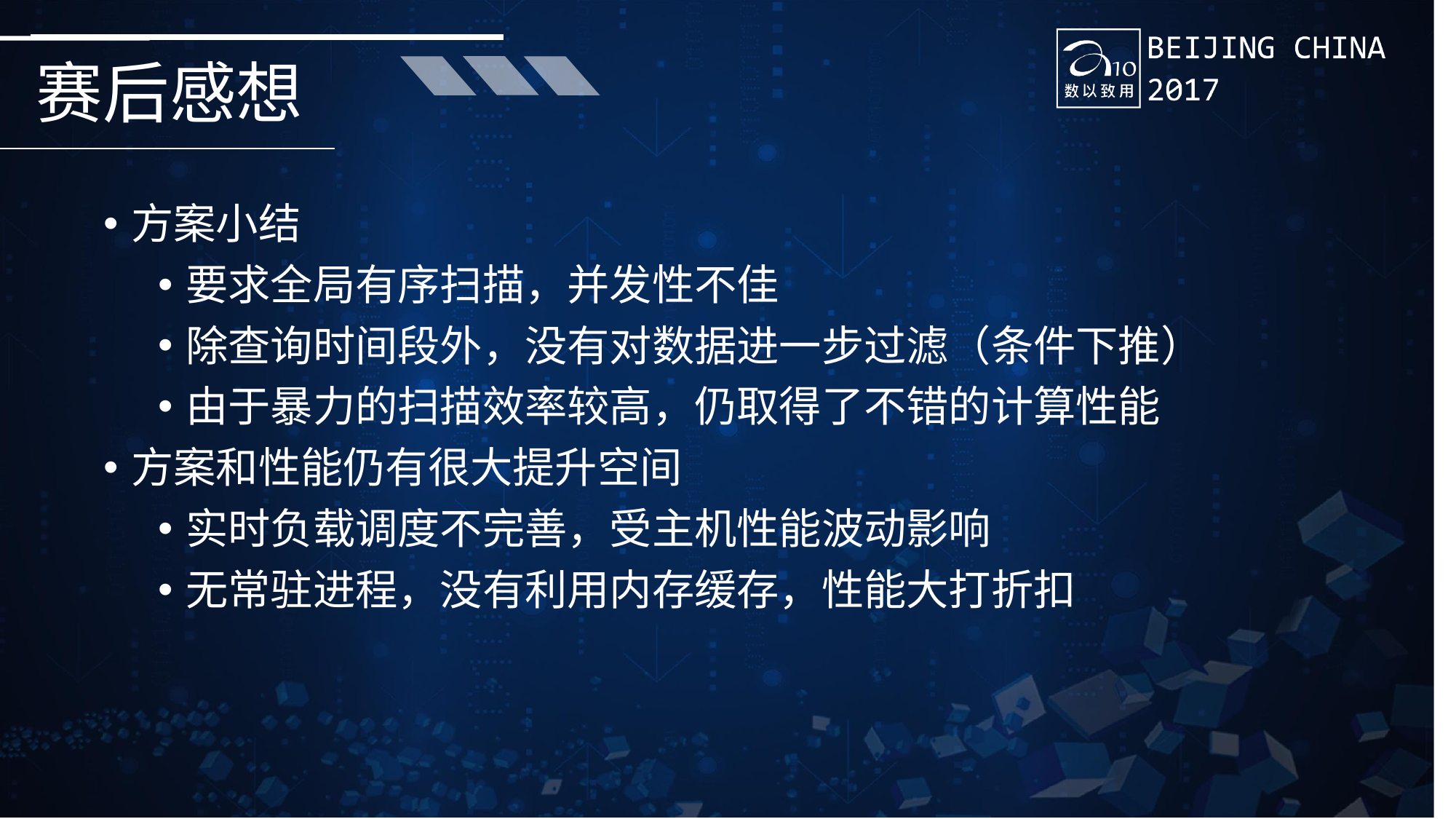

# 赛后感想
方案小结
要求全局有序扫描，并发性不佳
除查询时间段外，没有对数据进一步过滤（条件下推）
由于暴力的扫描效率较高，仍取得了不错的计算性能
方案和性能仍有很大提升空间
实时负载调度不完善，受主机性能波动影响
无常驻进程，没有利用内存缓存，性能大打折扣